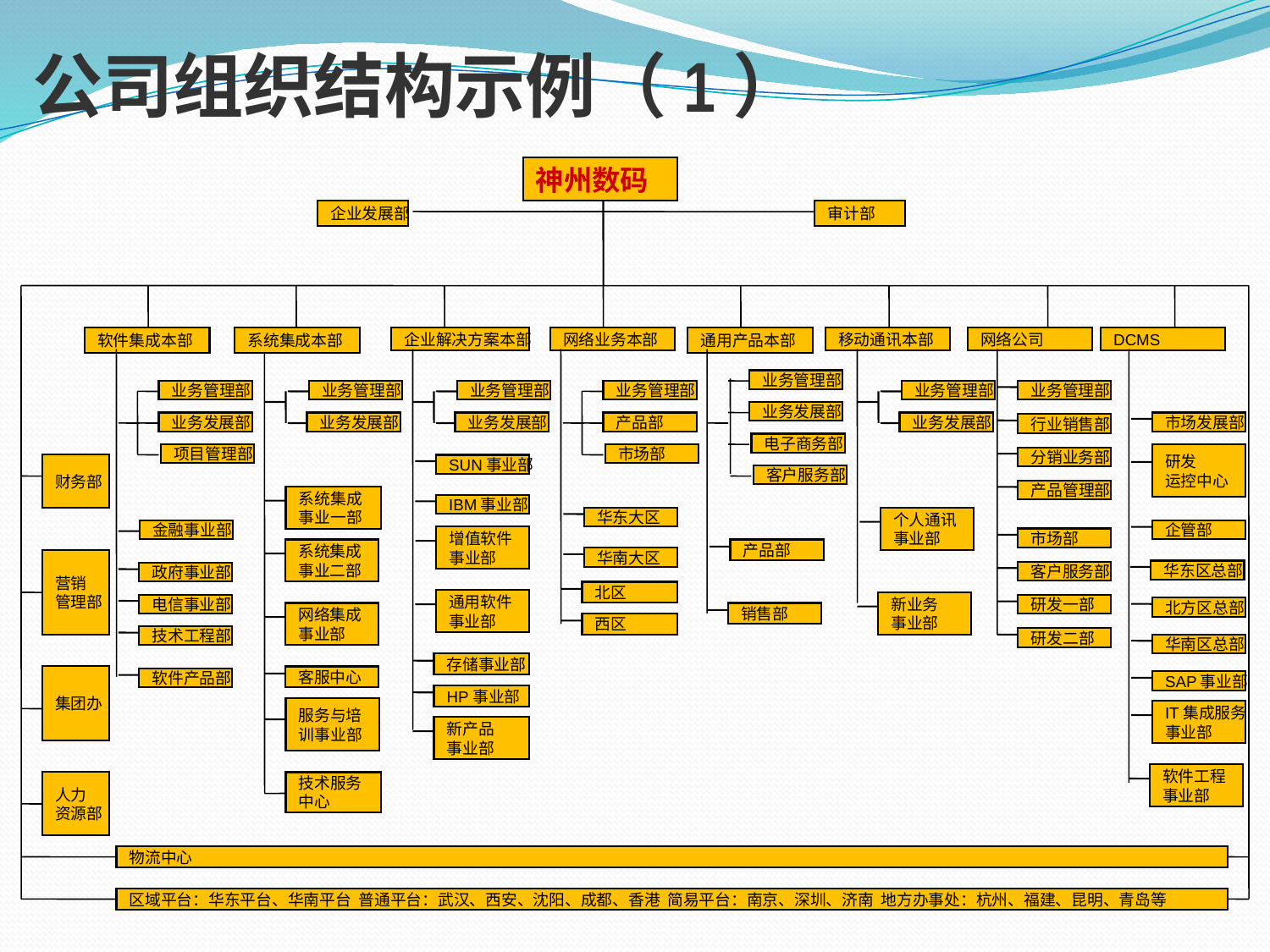

公司组织结构示例（1）
神州数码

企业发展部
审计部

软件集成本部
系统集成本部
企业解决方案本部
网络业务本部
通用产品本部
移动通讯本部
网络公司
DCMS

业务管理部

业务管理部
业务管理部

业务发展部

业务管理部

业务发展部

业务管理部

业务管理部

业务发展部

业务管理部

业务发展部
业务发展部
产品部

市场发展部

行业销售部

电子商务部
项目管理部
市场部

研发
运控中心

分销业务部

财务部

SUN事业部

客户服务部

产品管理部

系统集成
事业一部

IBM事业部

华东大区

个人通讯
事业部

金融事业部

政府事业部

电信事业部

技术工程部

软件产品部

企管部

增值软件
事业部

市场部

系统集成
事业二部

产品部

华南大区

营销
管理部
华东区总部

客户服务部

北区

通用软件
事业部

新业务
事业部

研发一部

北方区总部

网络集成
事业部

销售部

西区

研发二部

华南区总部

存储事业部

集团办
客服中心

SAP事业部

HP事业部

服务与培
训事业部

IT集成服务
事业部

新产品
事业部

软件工程
事业部

人力
资源部
技术服务
中心

物流中心

区域平台：华东平台、华南平台  普通平台：武汉、西安、沈阳、成都、香港  简易平台：南京、深圳、济南  地方办事处：杭州、福建、昆明、青岛等